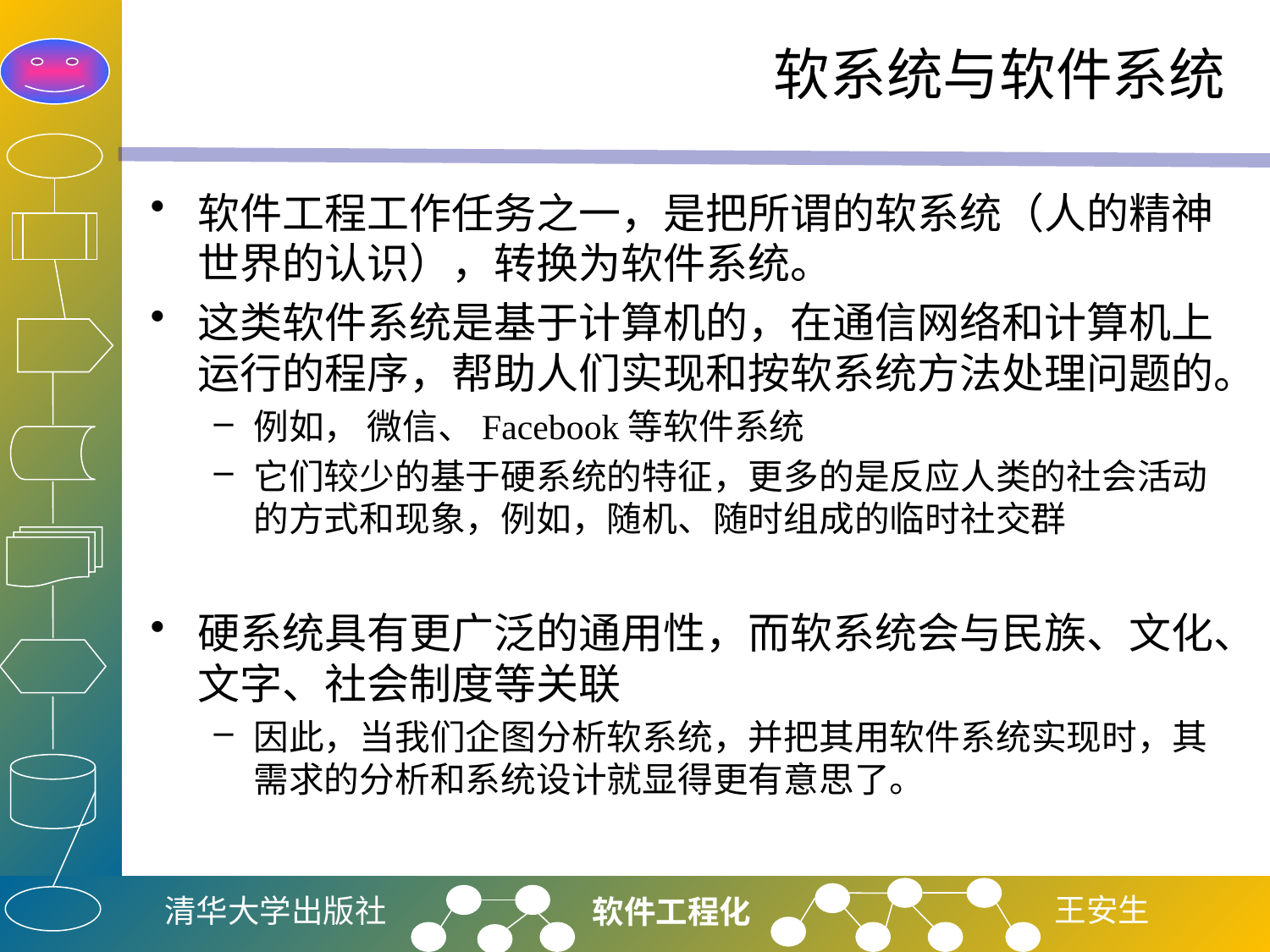

# 软系统与软件系统
软件工程工作任务之一，是把所谓的软系统（人的精神世界的认识），转换为软件系统。
这类软件系统是基于计算机的，在通信网络和计算机上运行的程序，帮助人们实现和按软系统方法处理问题的。
例如， 微信、Facebook等软件系统
它们较少的基于硬系统的特征，更多的是反应人类的社会活动的方式和现象，例如，随机、随时组成的临时社交群

硬系统具有更广泛的通用性，而软系统会与民族、文化、文字、社会制度等关联
因此，当我们企图分析软系统，并把其用软件系统实现时，其需求的分析和系统设计就显得更有意思了。